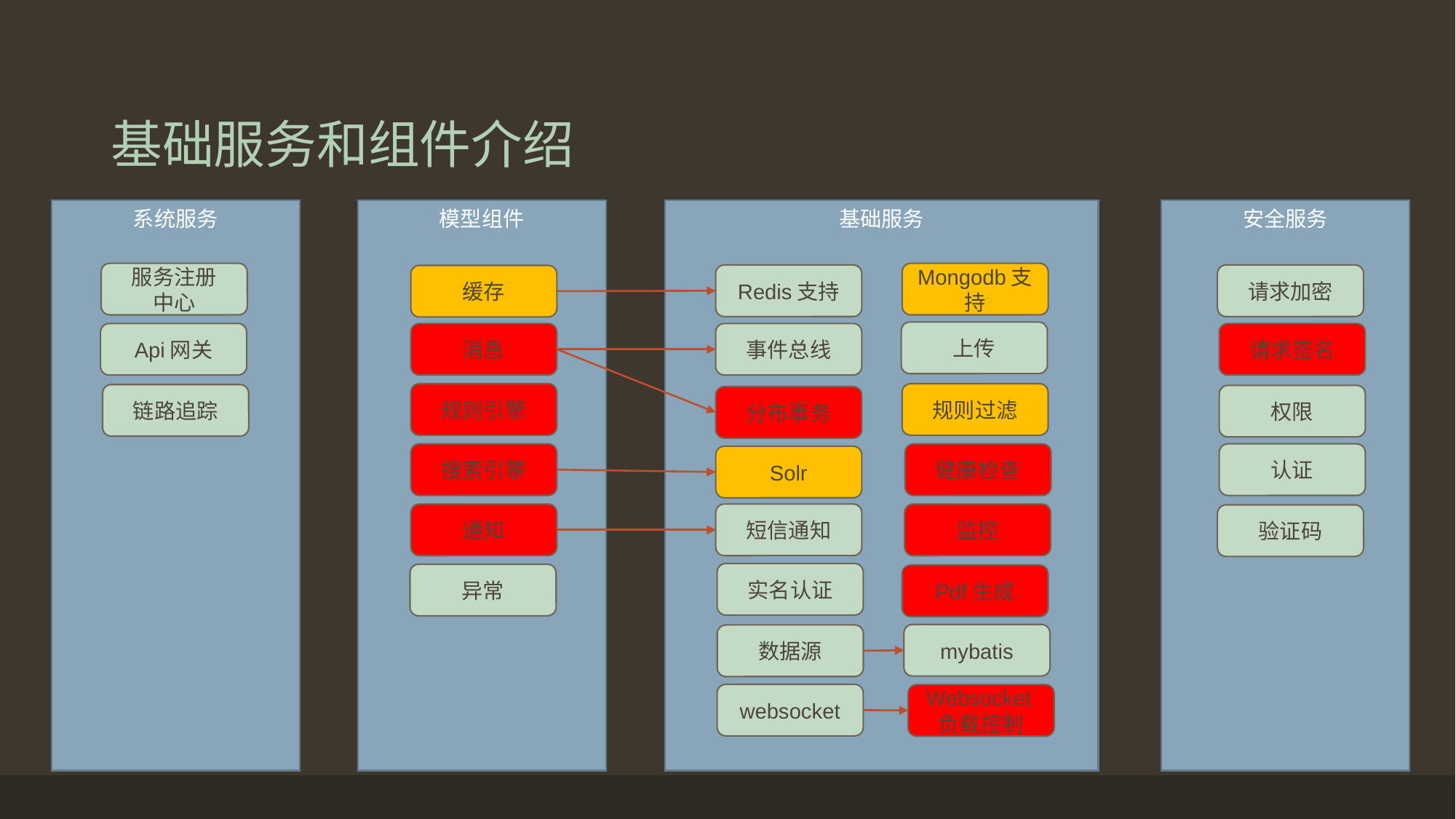

# 基础服务和组件介绍
系统服务
安全服务
基础服务
模型组件
服务注册
中心
Mongodb支持
Redis支持
请求加密
缓存
上传
Api网关
消息
事件总线
请求签名
规则过滤
规则引擎
链路追踪
权限
分布事务
搜索引擎
健康检查
认证
Solr
通知
短信通知
监控
验证码
实名认证
异常
Pdf生成
mybatis
数据源
websocket
Websocket负载控制